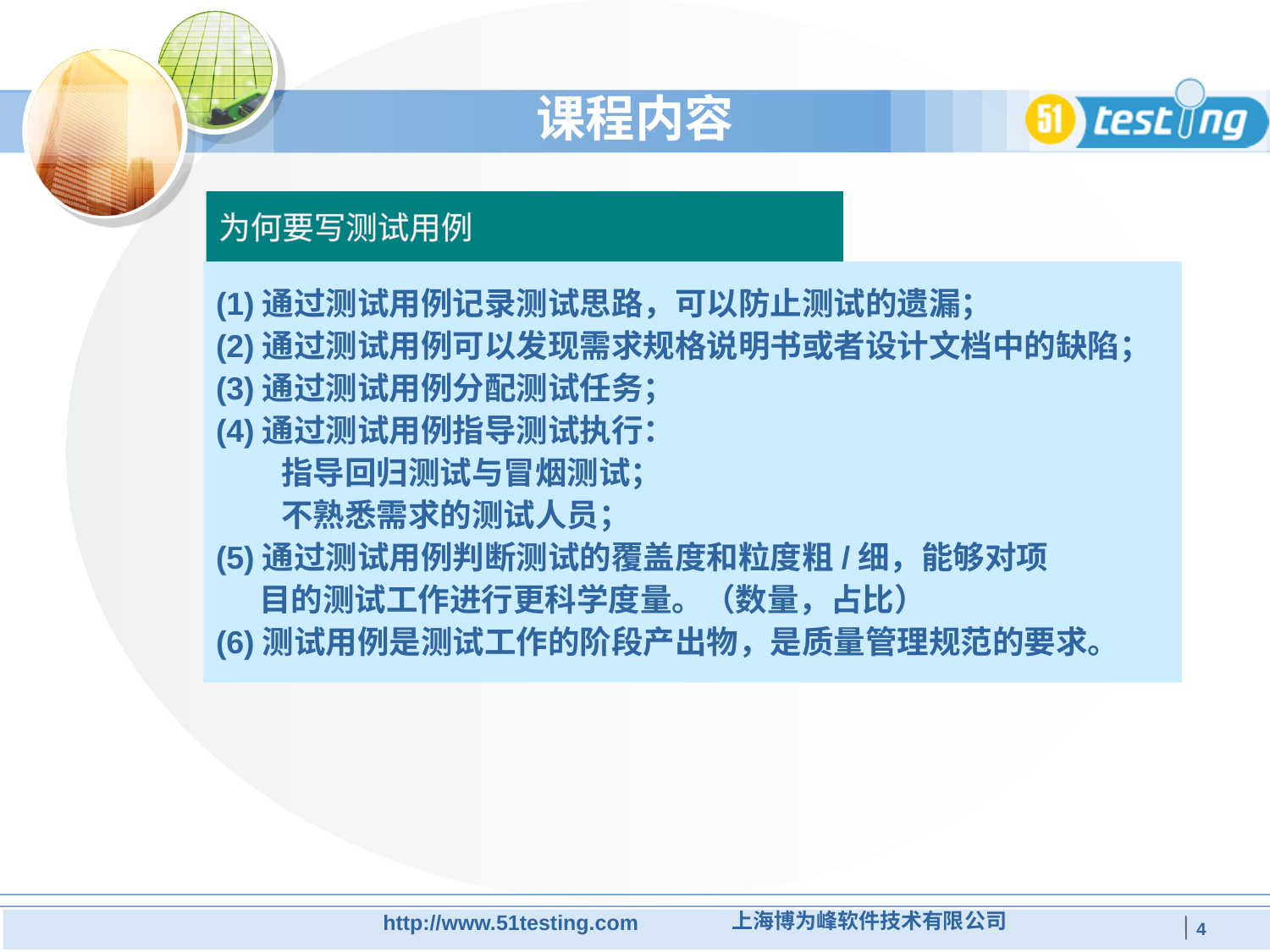

# 课程内容
为何要写测试用例
(1)通过测试用例记录测试思路，可以防止测试的遗漏；
(2)通过测试用例可以发现需求规格说明书或者设计文档中的缺陷；
(3)通过测试用例分配测试任务；
(4)通过测试用例指导测试执行：
        指导回归测试与冒烟测试；
        不熟悉需求的测试人员；
(5)通过测试用例判断测试的覆盖度和粒度粗/细，能够对项
     目的测试工作进行更科学度量。（数量，占比）
(6)测试用例是测试工作的阶段产出物，是质量管理规范的要求。